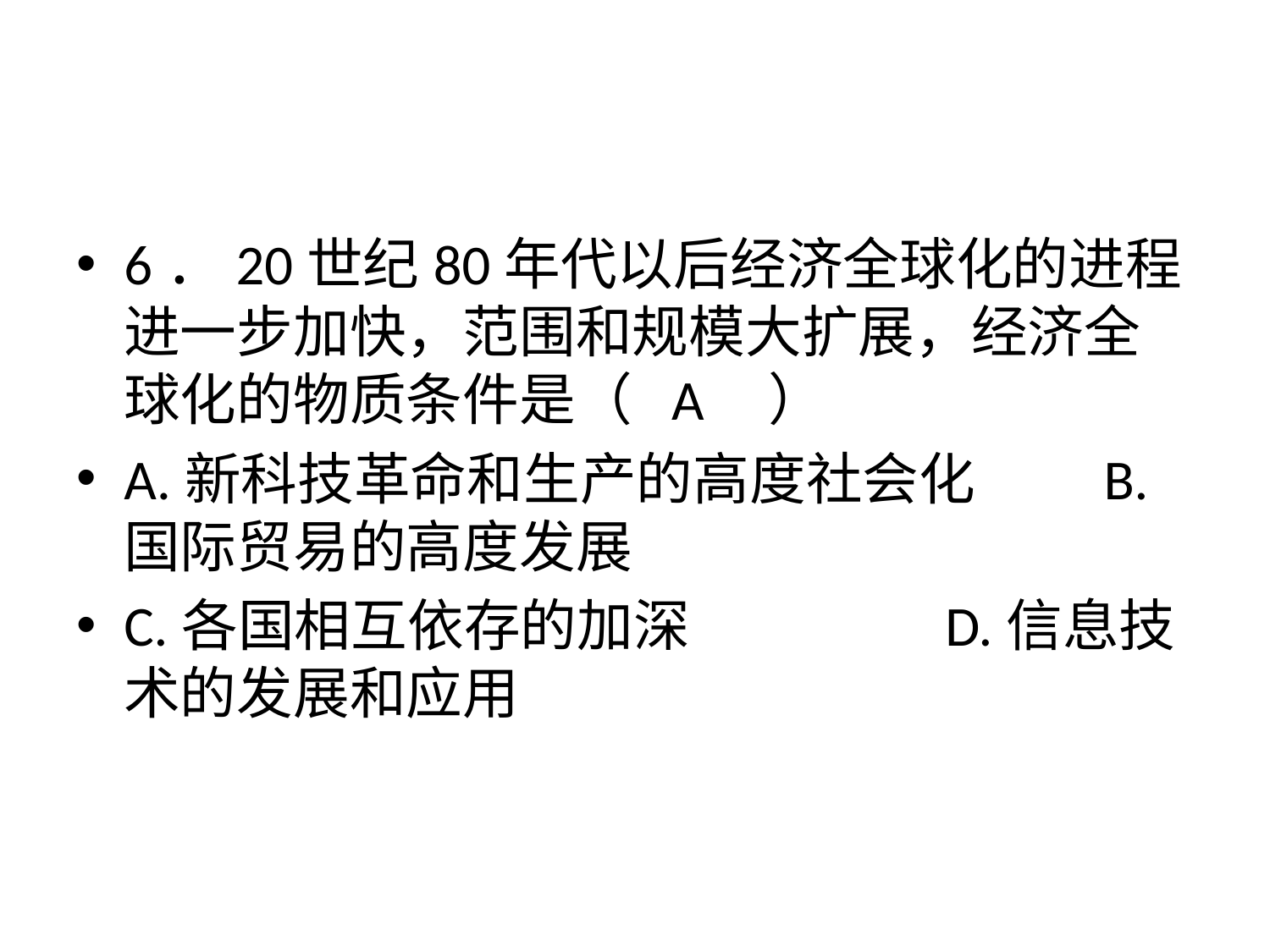

#
6．20世纪80年代以后经济全球化的进程进一步加快，范围和规模大扩展，经济全球化的物质条件是（  A    ）
A.新科技革命和生产的高度社会化         B.国际贸易的高度发展
C.各国相互依存的加深                   D.信息技术的发展和应用